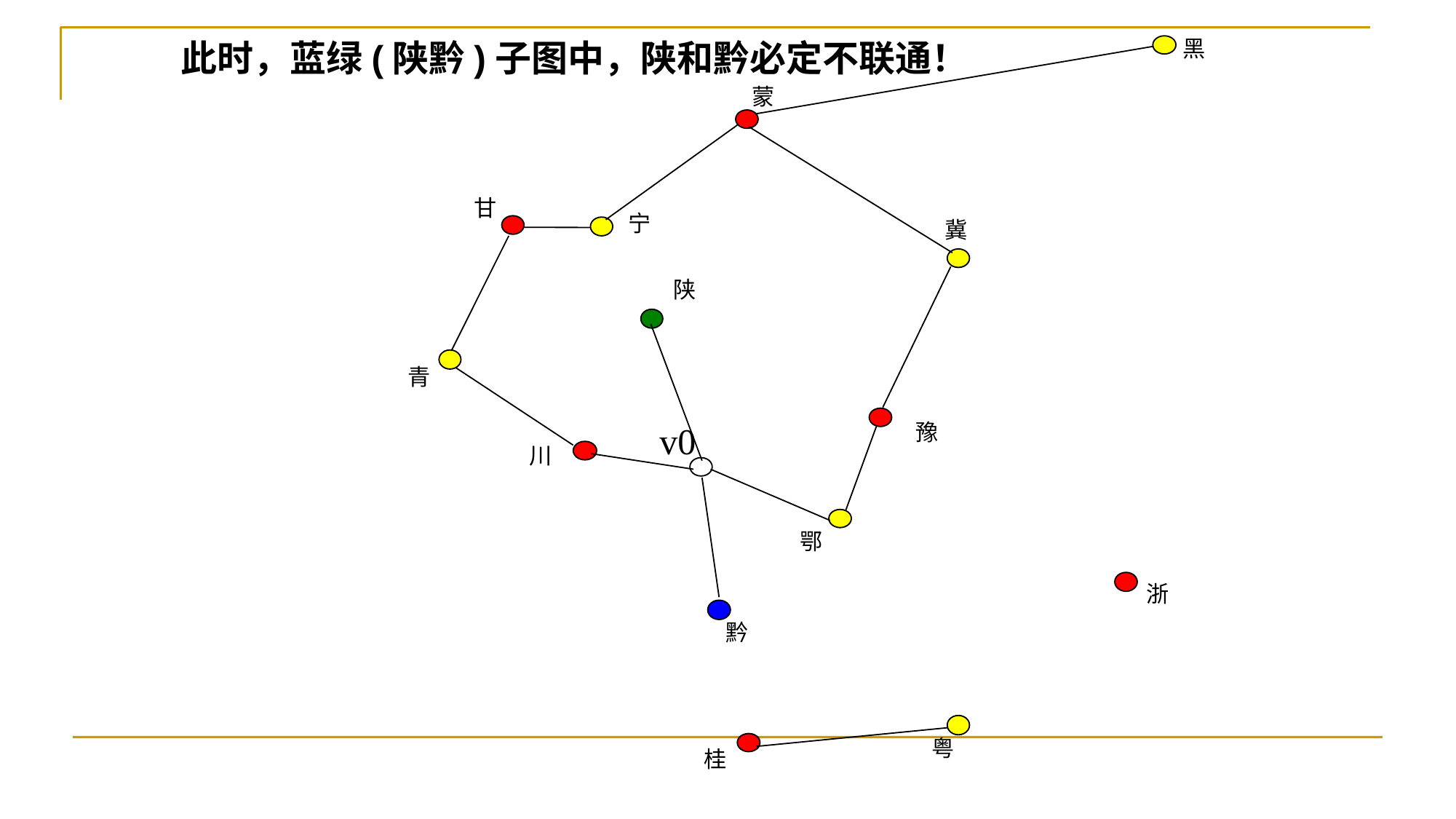

此时，蓝绿(陕黔)子图中，陕和黔必定不联通！
黑

蒙

甘
宁
冀

陕

青

豫
v0

川

鄂

浙

黔

粤
桂